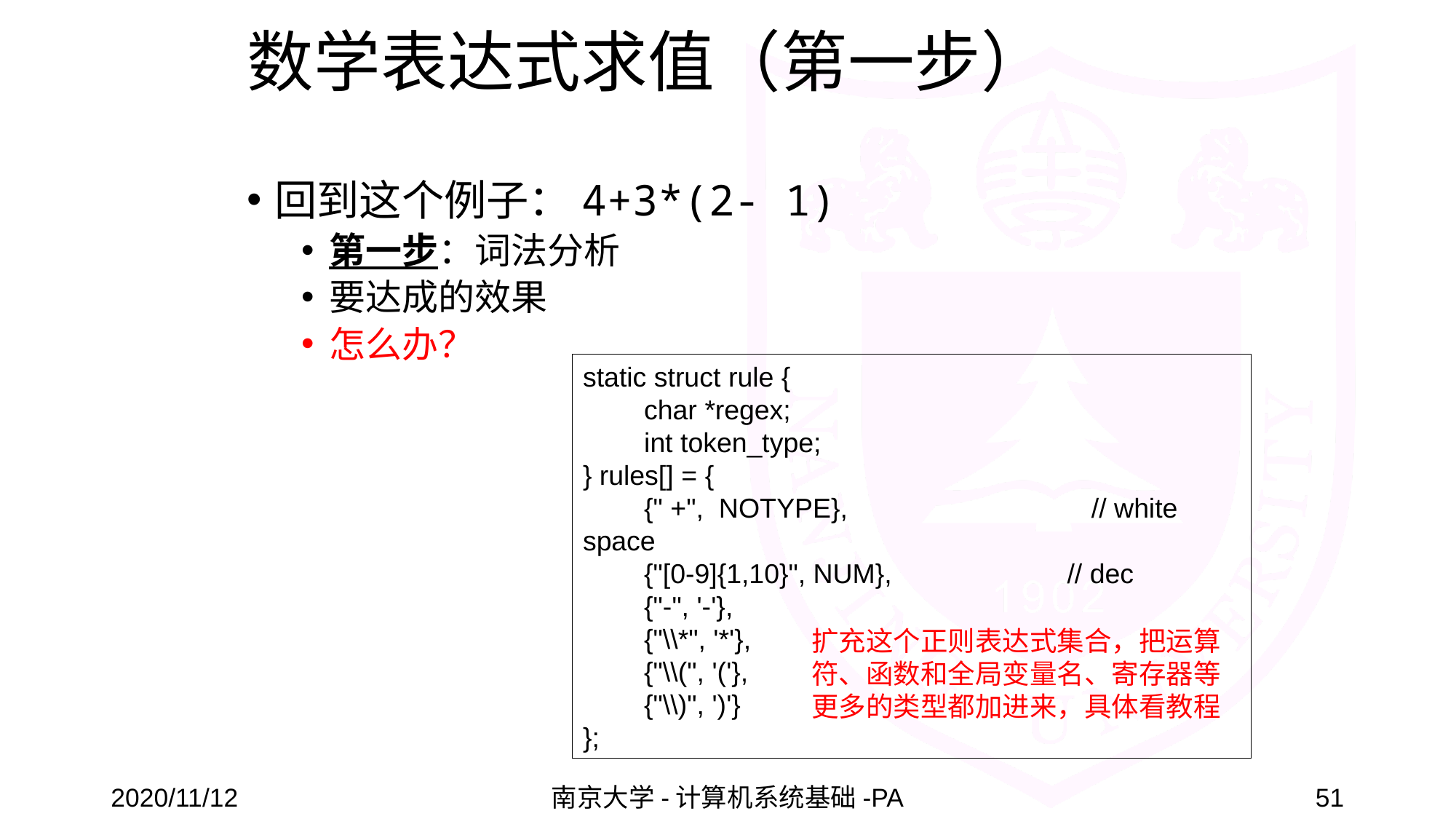

# 数学表达式求值（第一步）
回到这个例子：4+3*(2- 1)
第一步：词法分析
要达成的效果
怎么办？
static struct rule {
        char *regex;
        int token_type;
} rules[] = {
        {" +",  NOTYPE},                                // white space
        {"[0-9]{1,10}", NUM},                       // dec
        {"-", '-'},
        {"\\*", '*'},
        {"\\(", '('},
        {"\\)", ')'}
};
扩充这个正则表达式集合，把运算符、函数和全局变量名、寄存器等更多的类型都加进来，具体看教程
2020/11/12
南京大学-计算机系统基础-PA
51